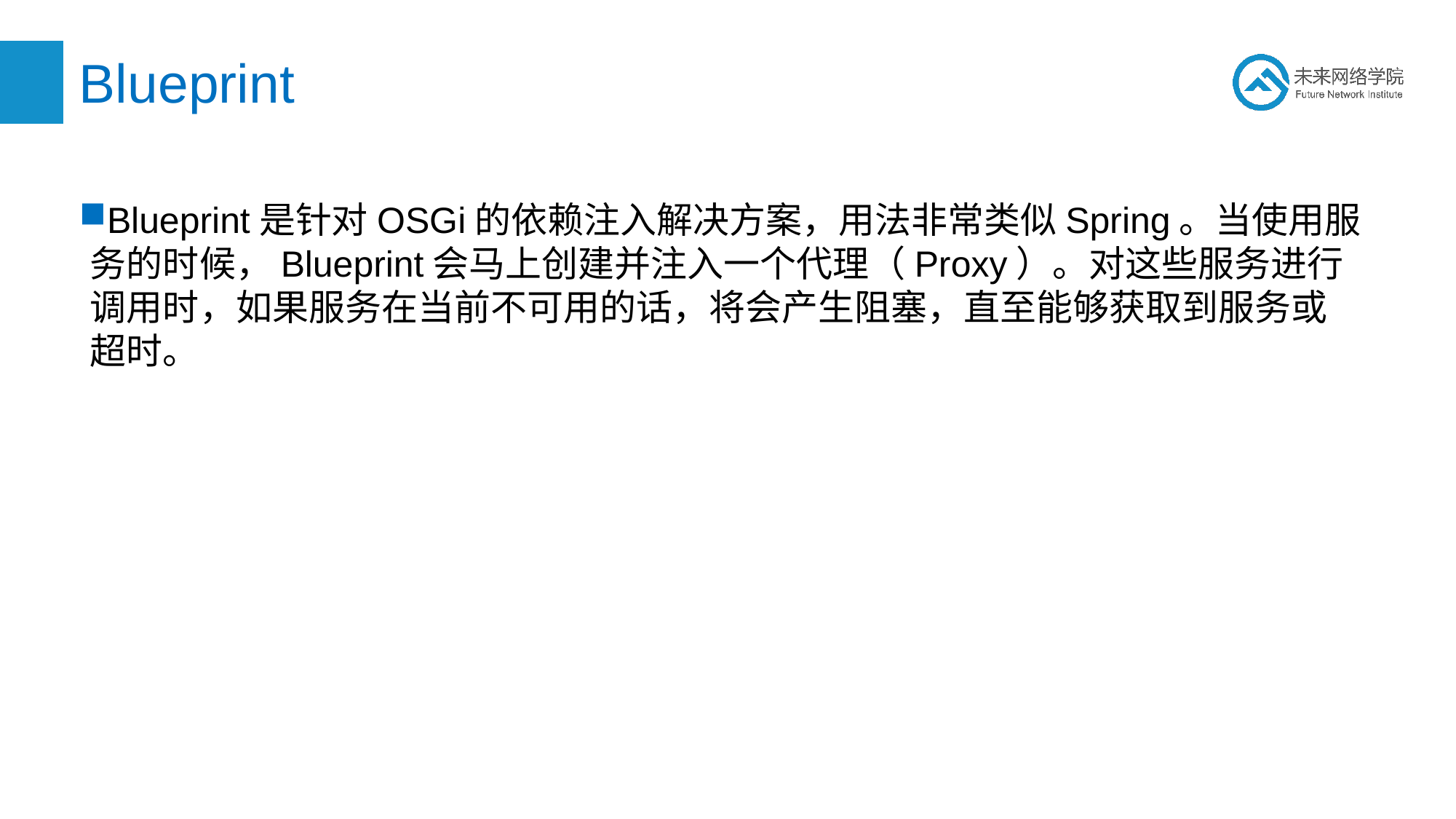

# Blueprint
Blueprint是针对OSGi的依赖注入解决方案，用法非常类似Spring。当使用服务的时候，Blueprint会马上创建并注入一个代理（Proxy）。对这些服务进行调用时，如果服务在当前不可用的话，将会产生阻塞，直至能够获取到服务或超时。